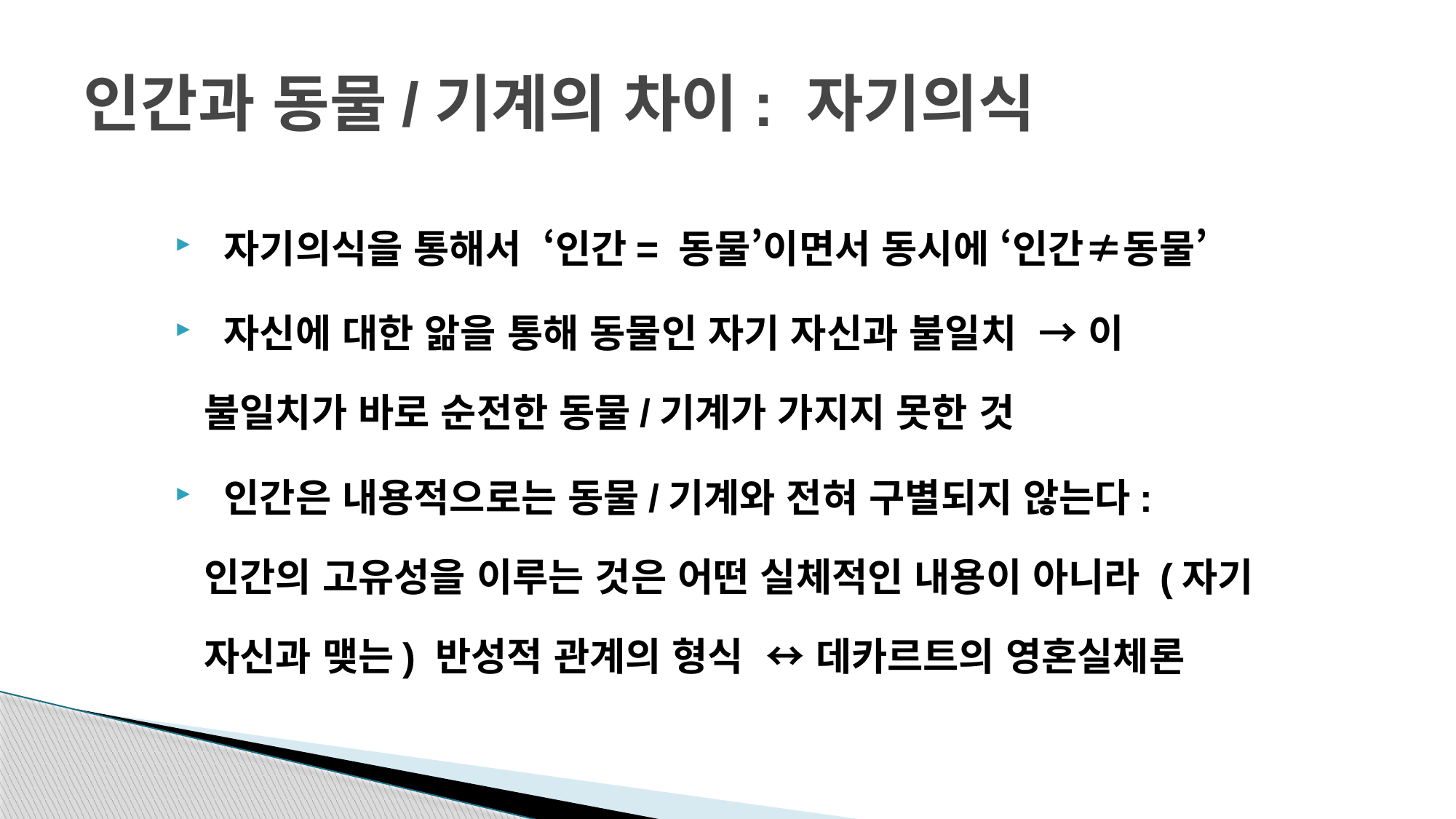

# 인간과 동물/기계의 차이: 자기의식
 자기의식을 통해서  ‘인간= 동물’이면서 동시에 ‘인간≠동물’
 자신에 대한 앎을 통해 동물인 자기 자신과 불일치  → 이 불일치가 바로 순전한 동물/기계가 가지지 못한 것
 인간은 내용적으로는 동물/기계와 전혀 구별되지 않는다: 인간의 고유성을 이루는 것은 어떤 실체적인 내용이 아니라 (자기 자신과 맺는) 반성적 관계의 형식  ↔ 데카르트의 영혼실체론